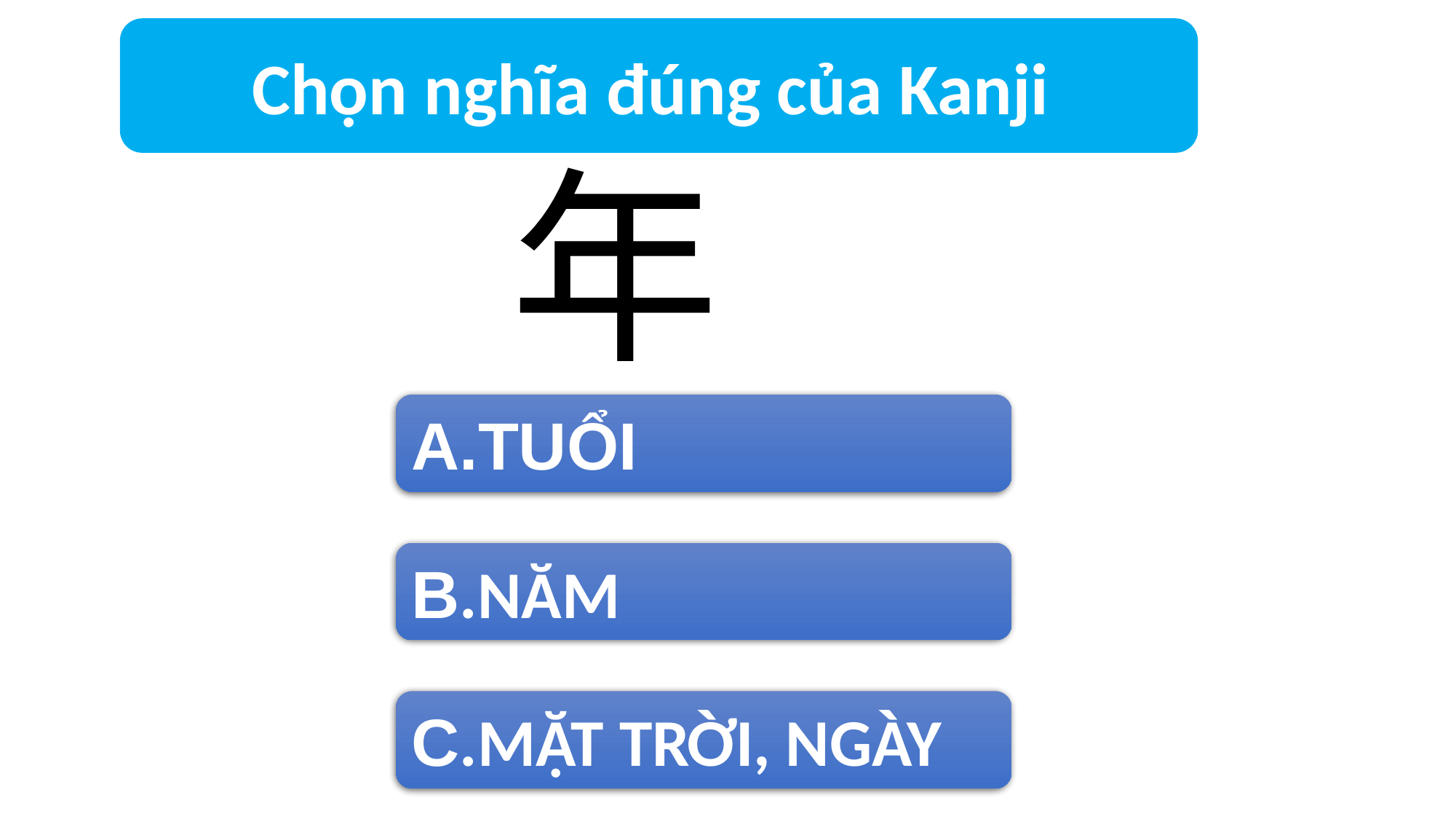

Chọn nghĩa đúng của Kanji
年
A.TUỔI
B.NĂM
C.MẶT TRỜI, NGÀY